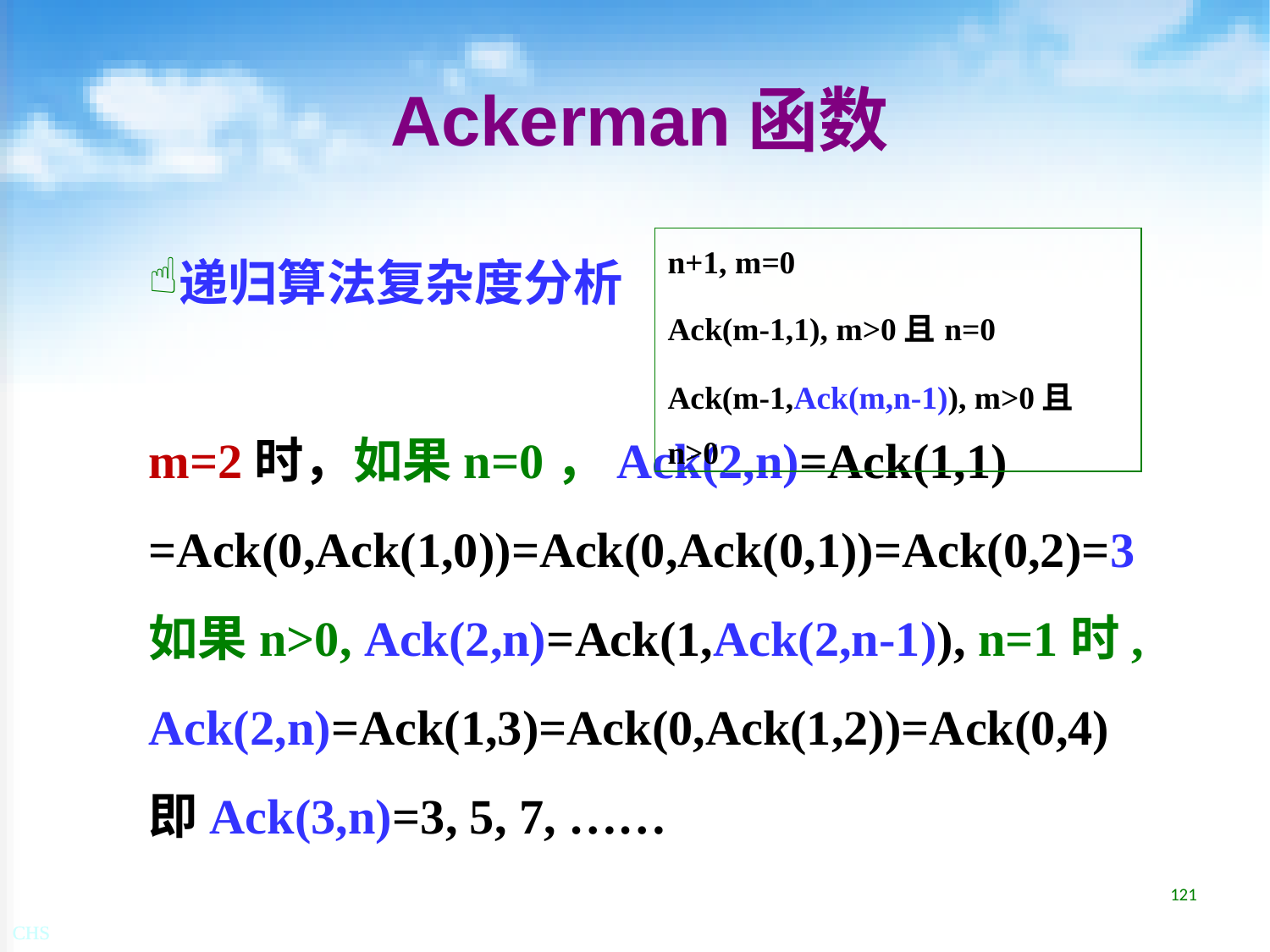

# Ackerman函数
递归算法复杂度分析

m=2时，如果n=0，Ack(2,n)=Ack(1,1)
=Ack(0,Ack(1,0))=Ack(0,Ack(0,1))=Ack(0,2)=3
如果n>0, Ack(2,n)=Ack(1,Ack(2,n-1)), n=1时, Ack(2,n)=Ack(1,3)=Ack(0,Ack(1,2))=Ack(0,4)
即Ack(3,n)=3, 5, 7, ……
| n+1, m=0 Ack(m-1,1), m>0且n=0 Ack(m-1,Ack(m,n-1)), m>0且n>0 |
| --- |
121